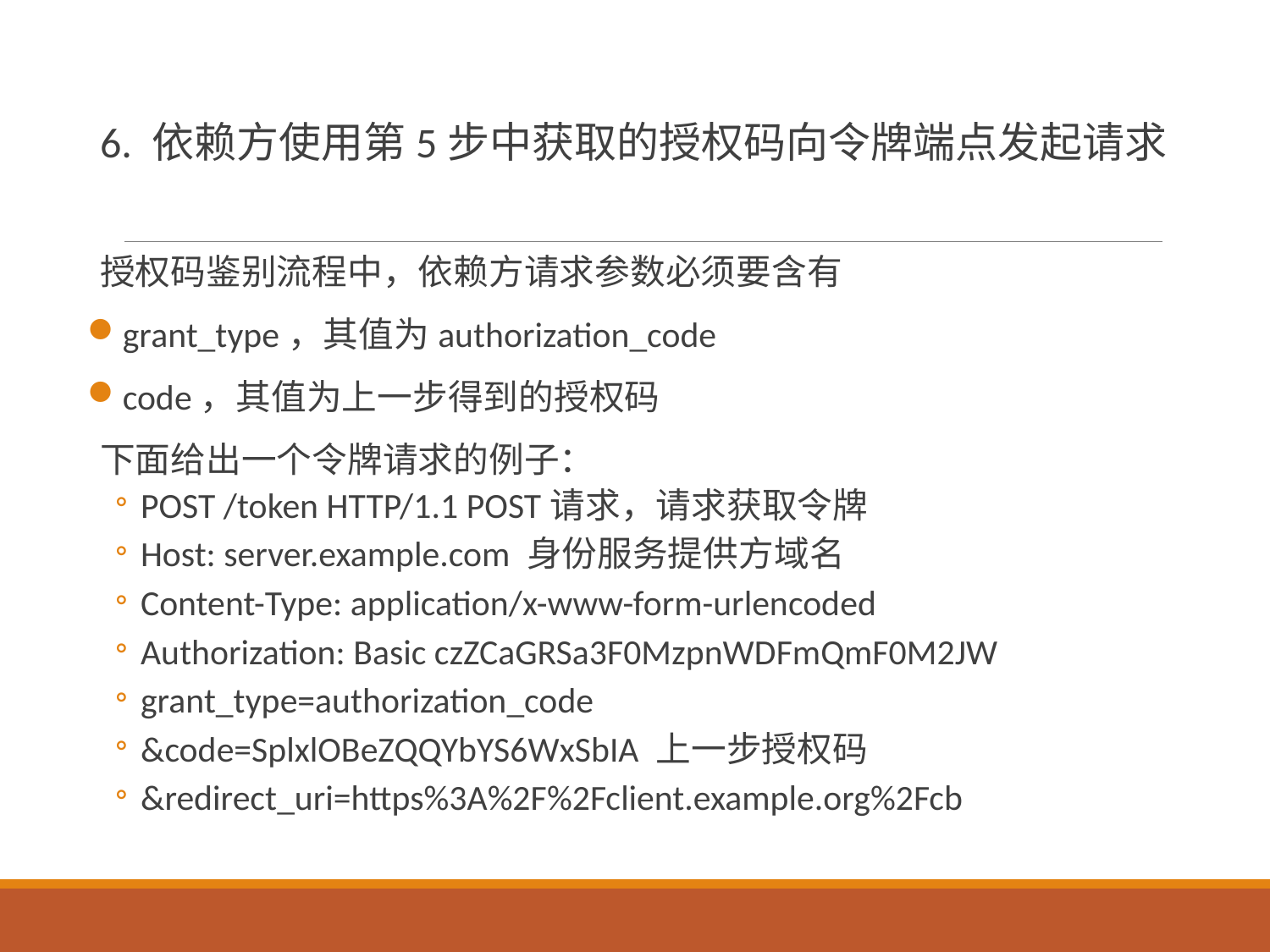

# 6. 依赖方使用第5步中获取的授权码向令牌端点发起请求

授权码鉴别流程中，依赖方请求参数必须要含有
grant_type，其值为authorization_code
code，其值为上一步得到的授权码
下面给出一个令牌请求的例子：
POST /token HTTP/1.1 POST请求，请求获取令牌
Host: server.example.com 身份服务提供方域名
Content-Type: application/x-www-form-urlencoded
Authorization: Basic czZCaGRSa3F0MzpnWDFmQmF0M2JW
grant_type=authorization_code
&code=SplxlOBeZQQYbYS6WxSbIA 上一步授权码
&redirect_uri=https%3A%2F%2Fclient.example.org%2Fcb